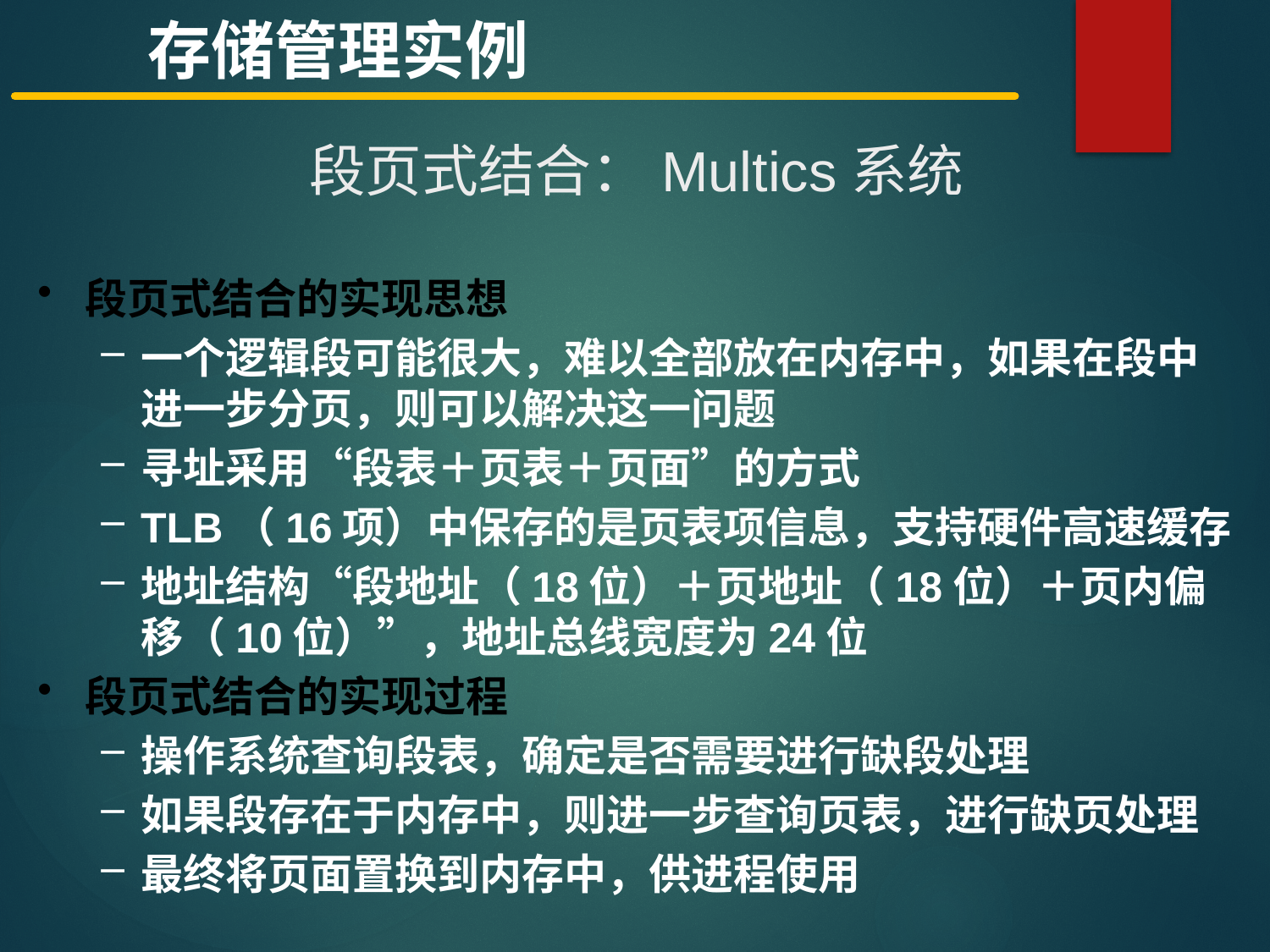

存储管理实例
段页式结合：Multics系统
段页式结合的实现思想
一个逻辑段可能很大，难以全部放在内存中，如果在段中进一步分页，则可以解决这一问题
寻址采用“段表＋页表＋页面”的方式
TLB（16项）中保存的是页表项信息，支持硬件高速缓存
地址结构“段地址（18位）＋页地址（18位）＋页内偏移（10位）”，地址总线宽度为24位
段页式结合的实现过程
操作系统查询段表，确定是否需要进行缺段处理
如果段存在于内存中，则进一步查询页表，进行缺页处理
最终将页面置换到内存中，供进程使用